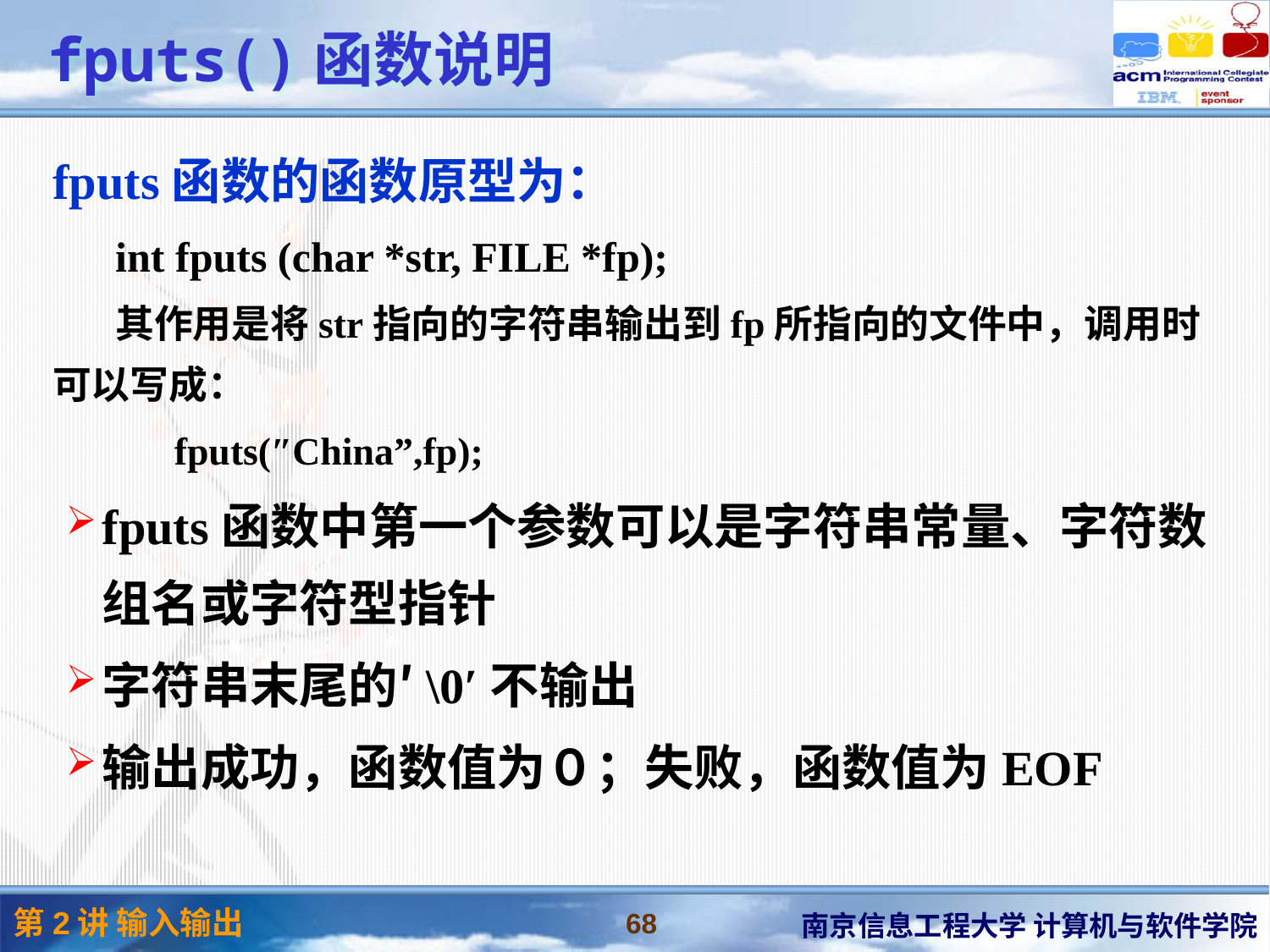

# fputs()函数说明
fputs函数的函数原型为：
int fputs (char *str, FILE *fp);
其作用是将str指向的字符串输出到fp所指向的文件中，调用时可以写成：
 fputs(″China”,fp);
fputs函数中第一个参数可以是字符串常量、字符数组名或字符型指针
字符串末尾的′\0′不输出
输出成功，函数值为０；失败，函数值为EOF